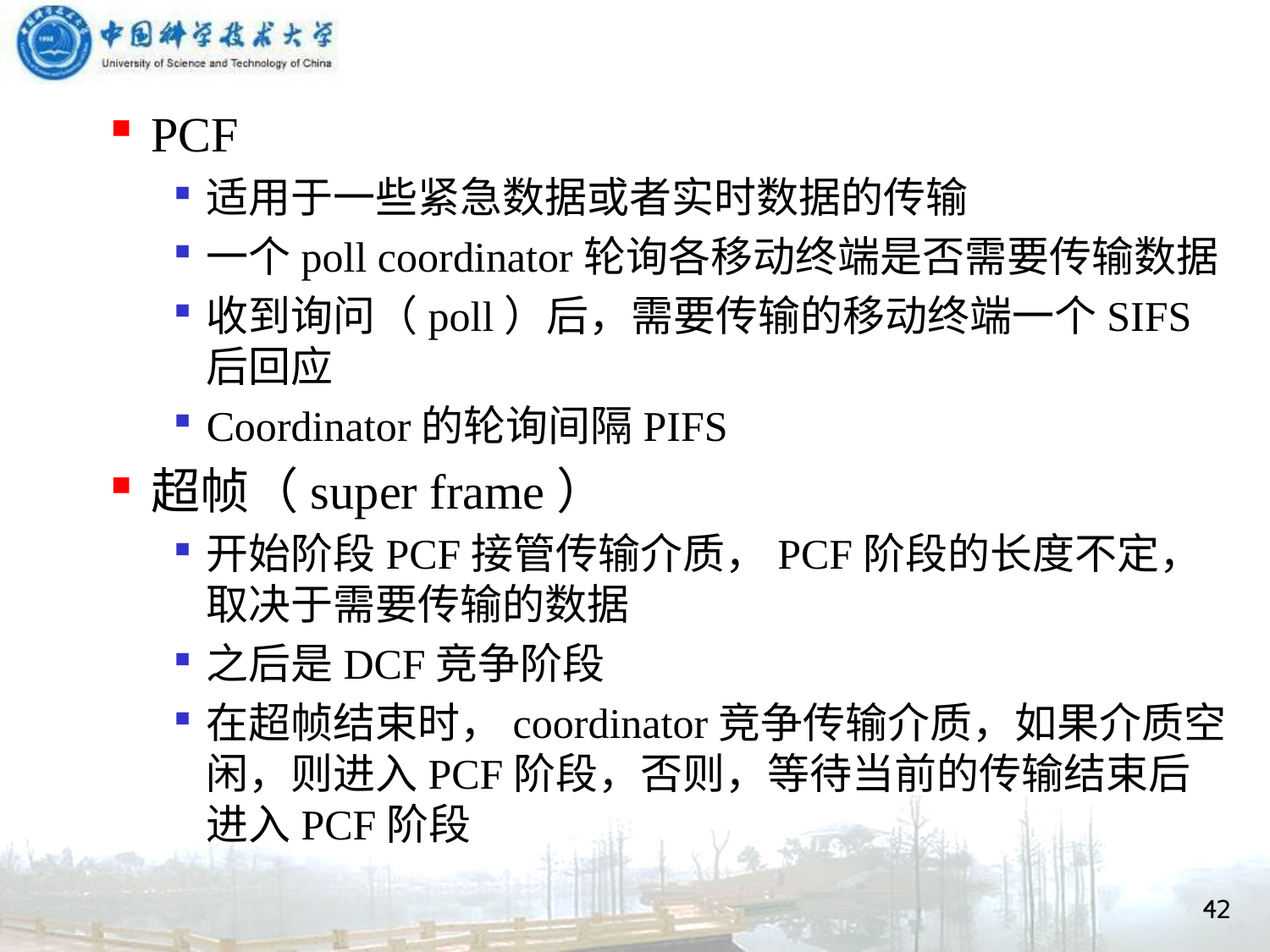

PCF
适用于一些紧急数据或者实时数据的传输
一个poll coordinator轮询各移动终端是否需要传输数据
收到询问（poll）后，需要传输的移动终端一个SIFS后回应
Coordinator的轮询间隔PIFS
超帧（super frame）
开始阶段PCF接管传输介质，PCF阶段的长度不定，取决于需要传输的数据
之后是DCF竞争阶段
在超帧结束时，coordinator竞争传输介质，如果介质空闲，则进入PCF阶段，否则，等待当前的传输结束后进入PCF阶段
42